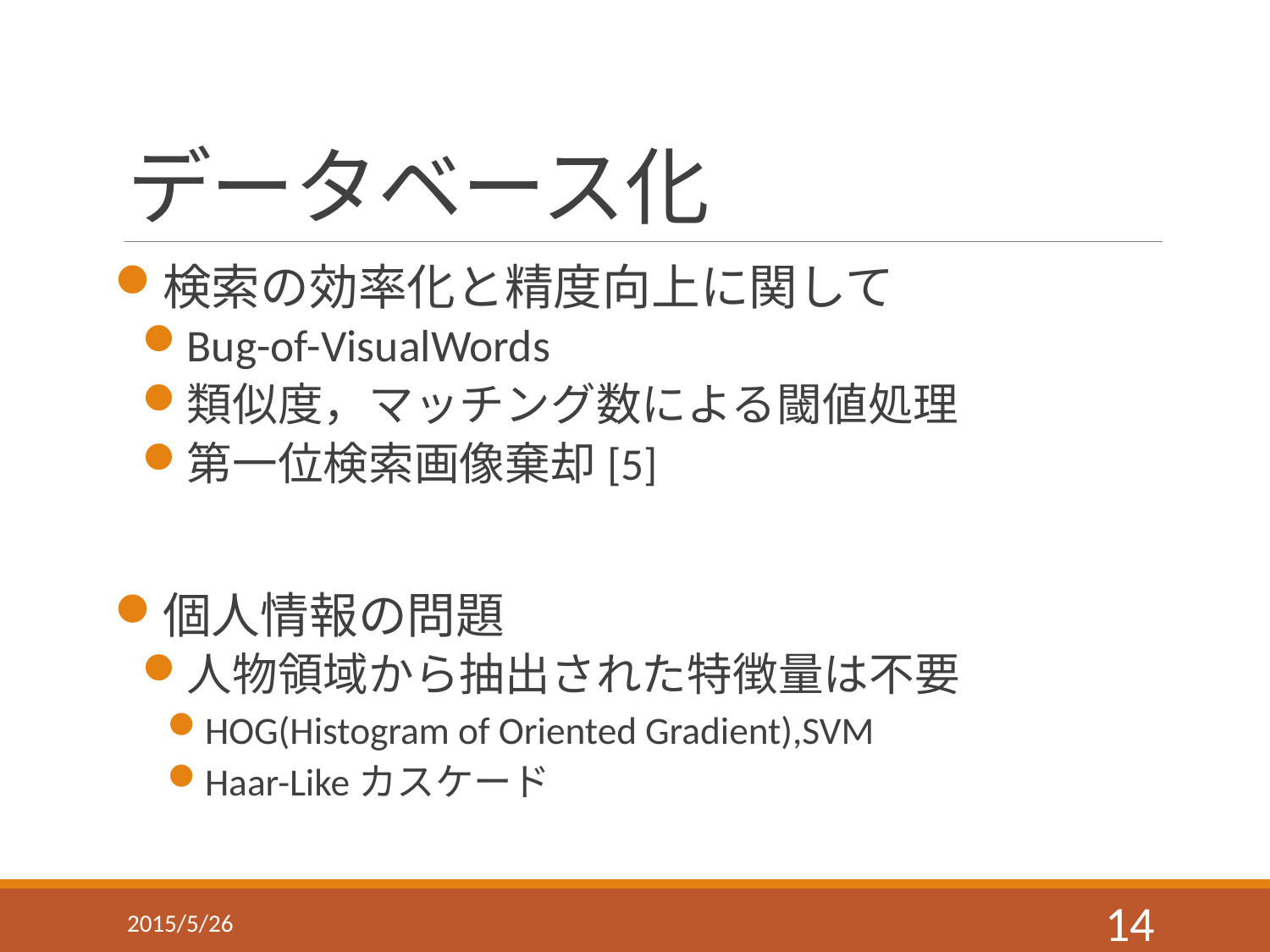

# データベース化
検索の効率化と精度向上に関して
Bug-of-VisualWords
類似度，マッチング数による閾値処理
第一位検索画像棄却[5]

個人情報の問題
人物領域から抽出された特徴量は不要
HOG(Histogram of Oriented Gradient),SVM
Haar-Likeカスケード

2015/5/26
14